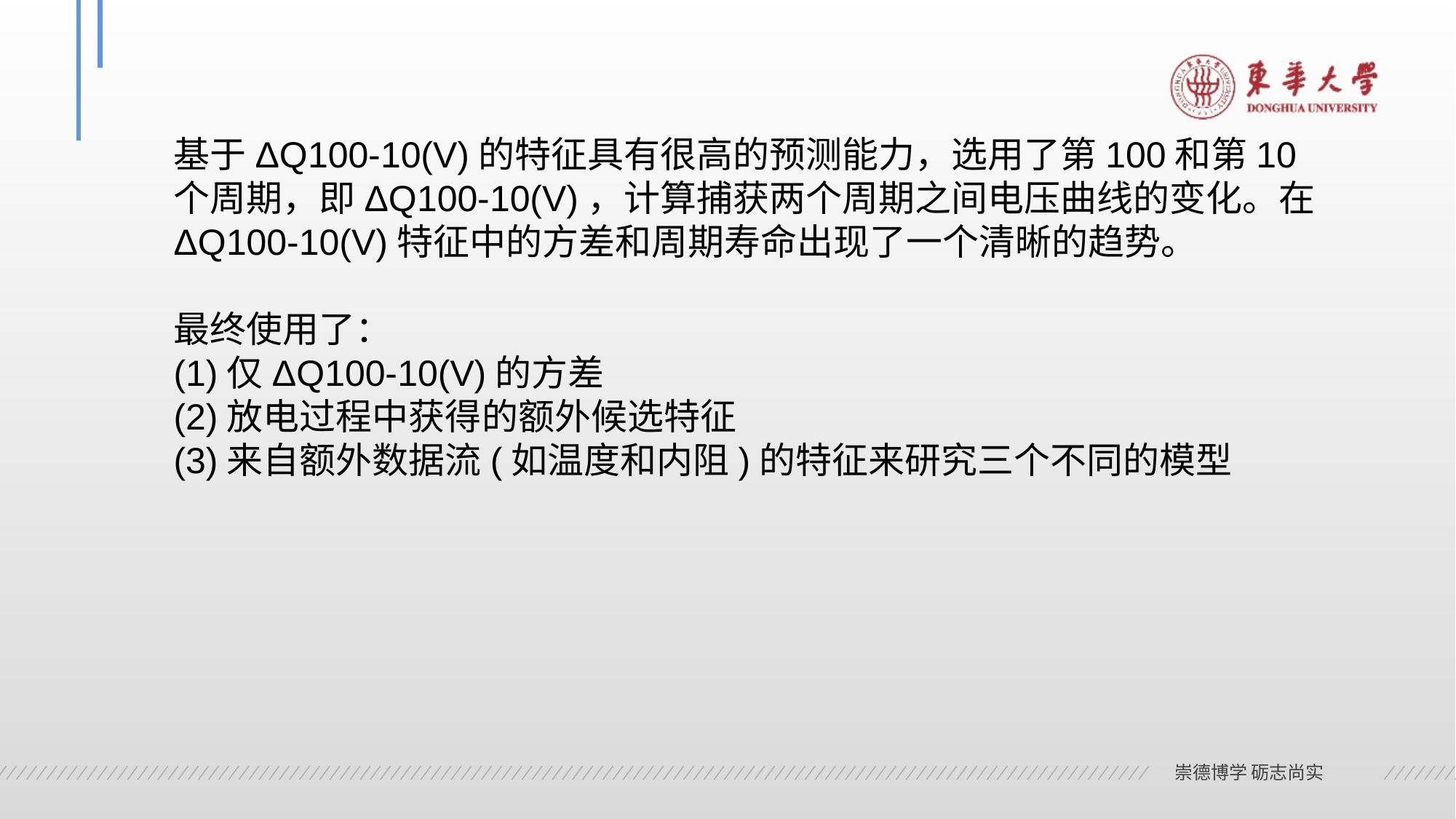

基于ΔQ100-10(V)的特征具有很高的预测能力，选用了第100和第10个周期，即ΔQ100-10(V)，计算捕获两个周期之间电压曲线的变化。在ΔQ100-10(V)特征中的方差和周期寿命出现了一个清晰的趋势。

最终使用了：
(1)仅ΔQ100-10(V)的方差
(2)放电过程中获得的额外候选特征
(3)来自额外数据流(如温度和内阻)的特征来研究三个不同的模型